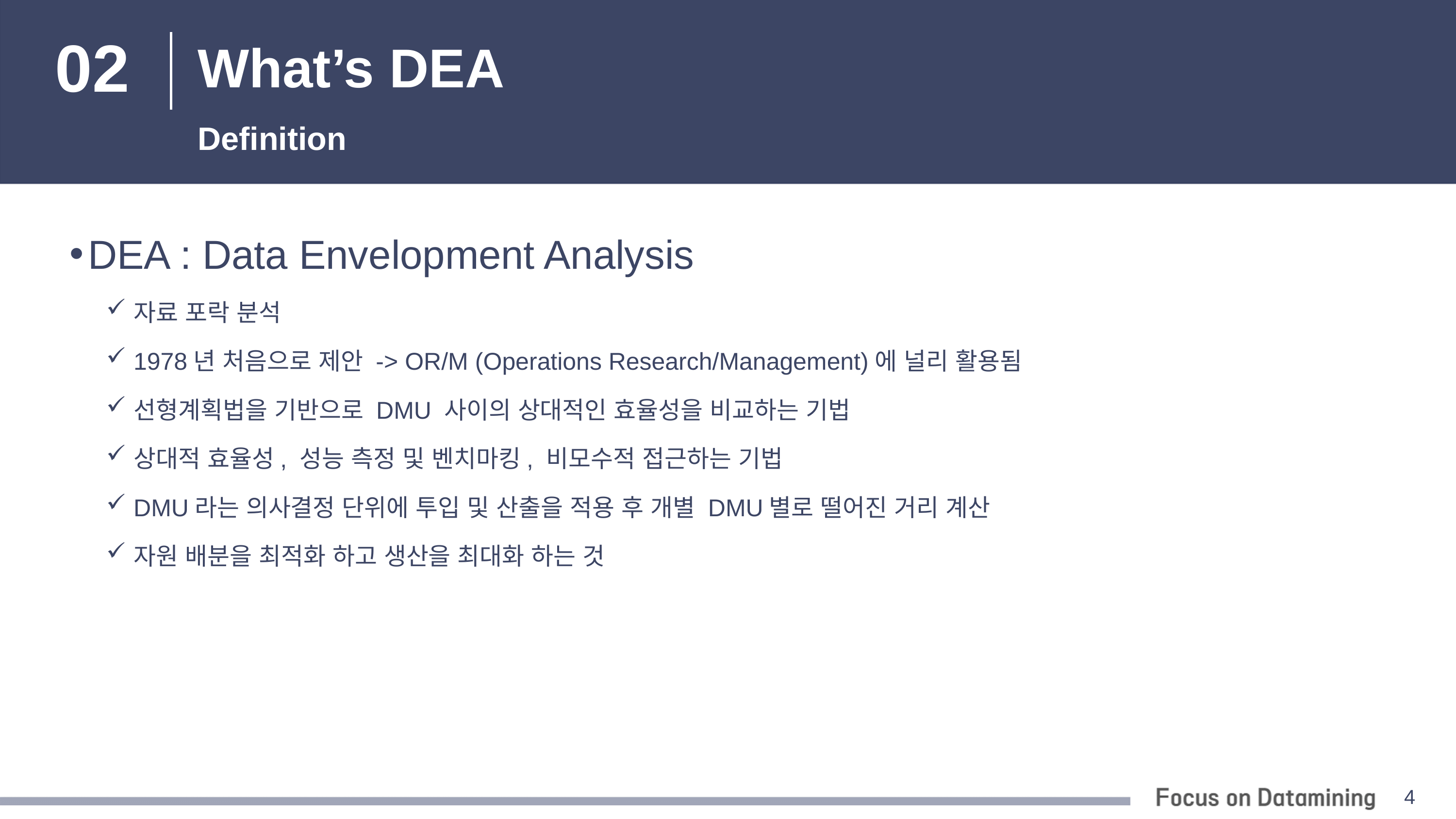

02
# What’s DEA
Definition
DEA : Data Envelopment Analysis
자료 포락 분석
1978년 처음으로 제안 -> OR/M (Operations Research/Management)에 널리 활용됨
선형계획법을 기반으로 DMU 사이의 상대적인 효율성을 비교하는 기법
상대적 효율성, 성능 측정 및 벤치마킹, 비모수적 접근하는 기법
DMU라는 의사결정 단위에 투입 및 산출을 적용 후 개별 DMU별로 떨어진 거리 계산
자원 배분을 최적화 하고 생산을 최대화 하는 것